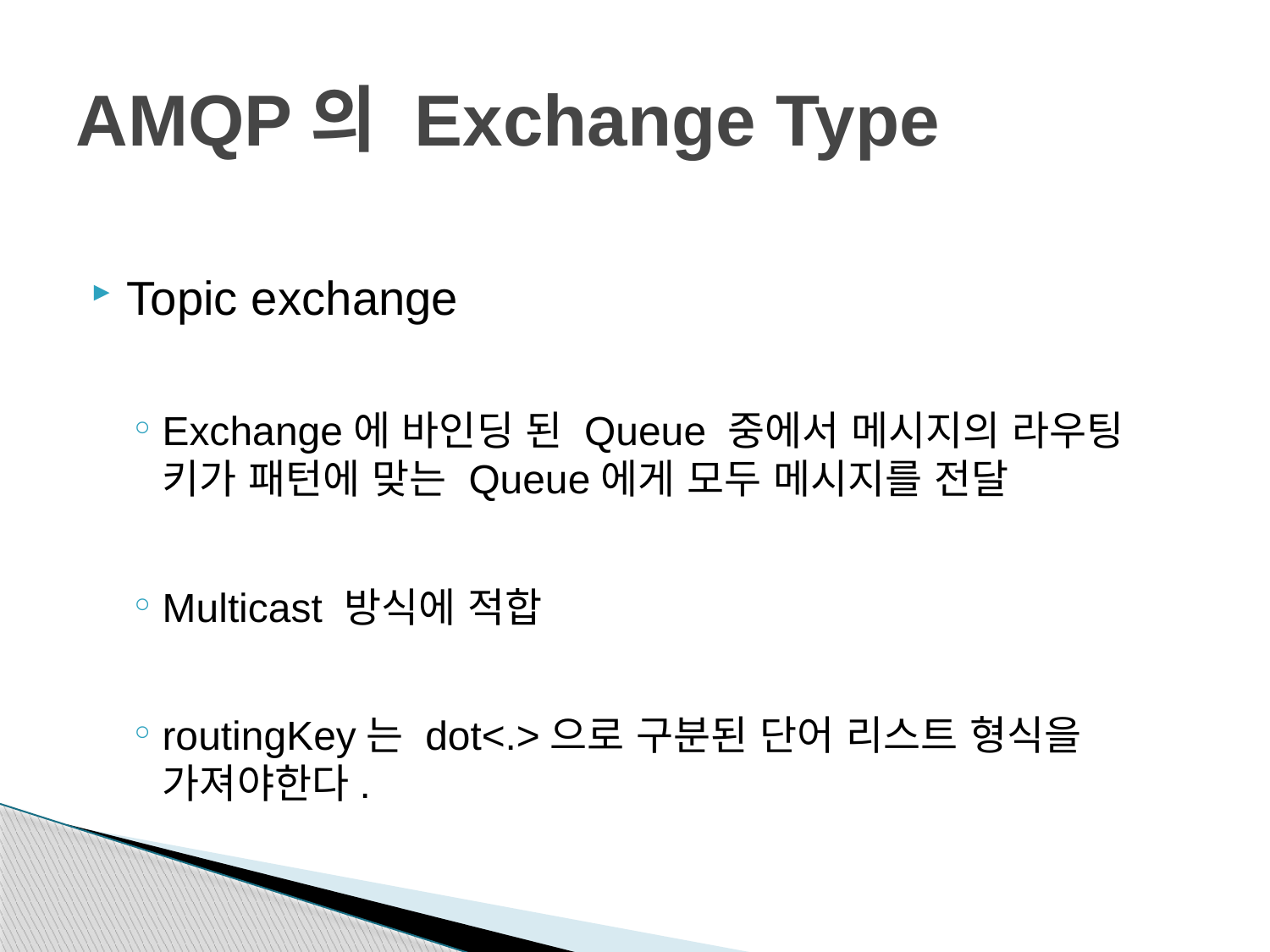

# AMQP의 Exchange Type

Topic exchange

Exchange에 바인딩 된 Queue 중에서 메시지의 라우팅 키가 패턴에 맞는 Queue에게 모두 메시지를 전달

Multicast 방식에 적합

routingKey는 dot<.>으로 구분된 단어 리스트 형식을 가져야한다.